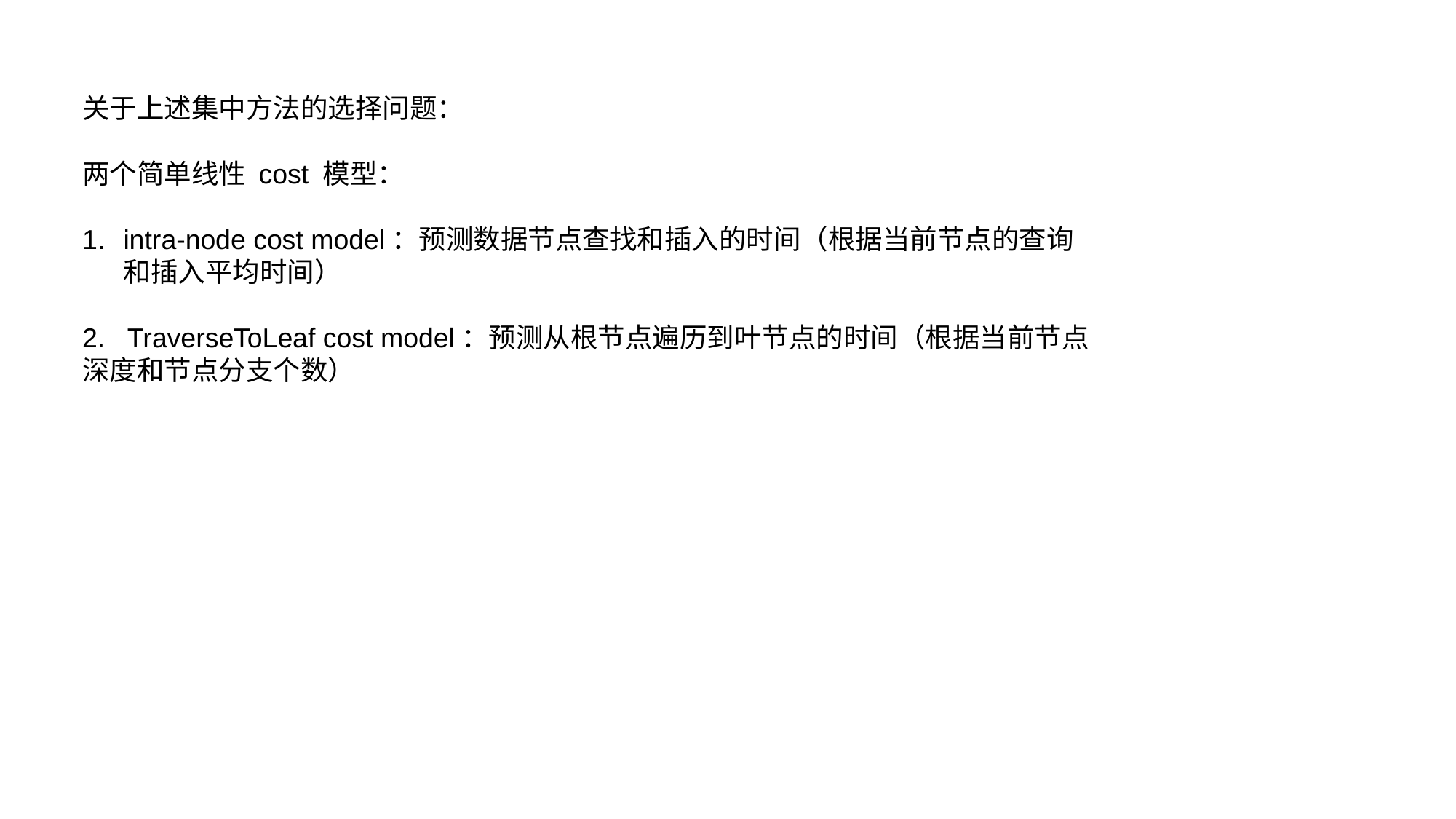

关于上述集中方法的选择问题：

两个简单线性 cost 模型：

intra-node cost model：预测数据节点查找和插入的时间（根据当前节点的查询和插入平均时间）

2.   TraverseToLeaf cost model：预测从根节点遍历到叶节点的时间（根据当前节点深度和节点分支个数）